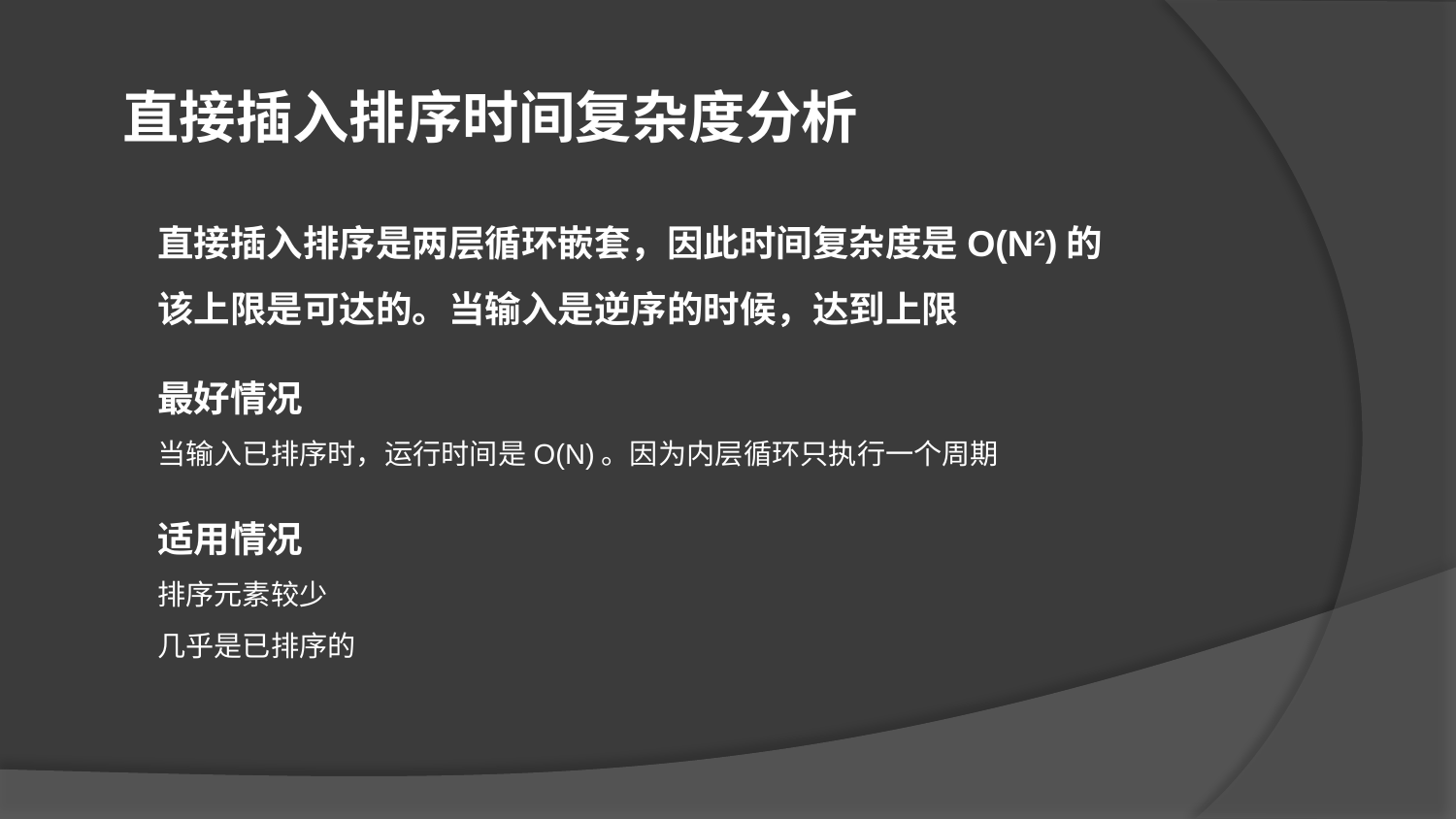

直接插入排序时间复杂度分析
直接插入排序是两层循环嵌套，因此时间复杂度是O(N2)的
该上限是可达的。当输入是逆序的时候，达到上限
最好情况
当输入已排序时，运行时间是O(N)。因为内层循环只执行一个周期
适用情况
排序元素较少
几乎是已排序的